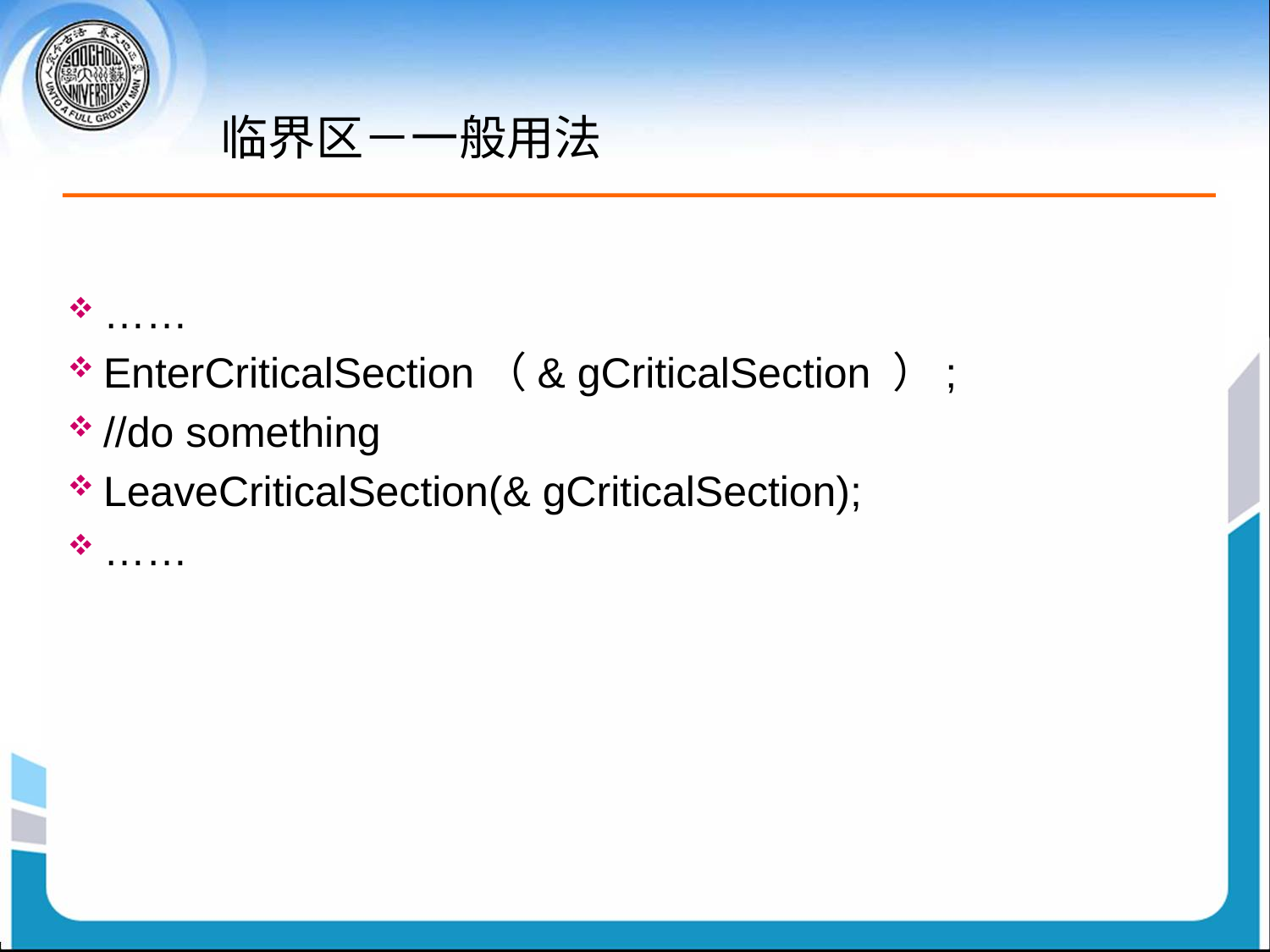

# 临界区－一般用法
……
EnterCriticalSection（& gCriticalSection ）;
//do something
LeaveCriticalSection(& gCriticalSection);
……